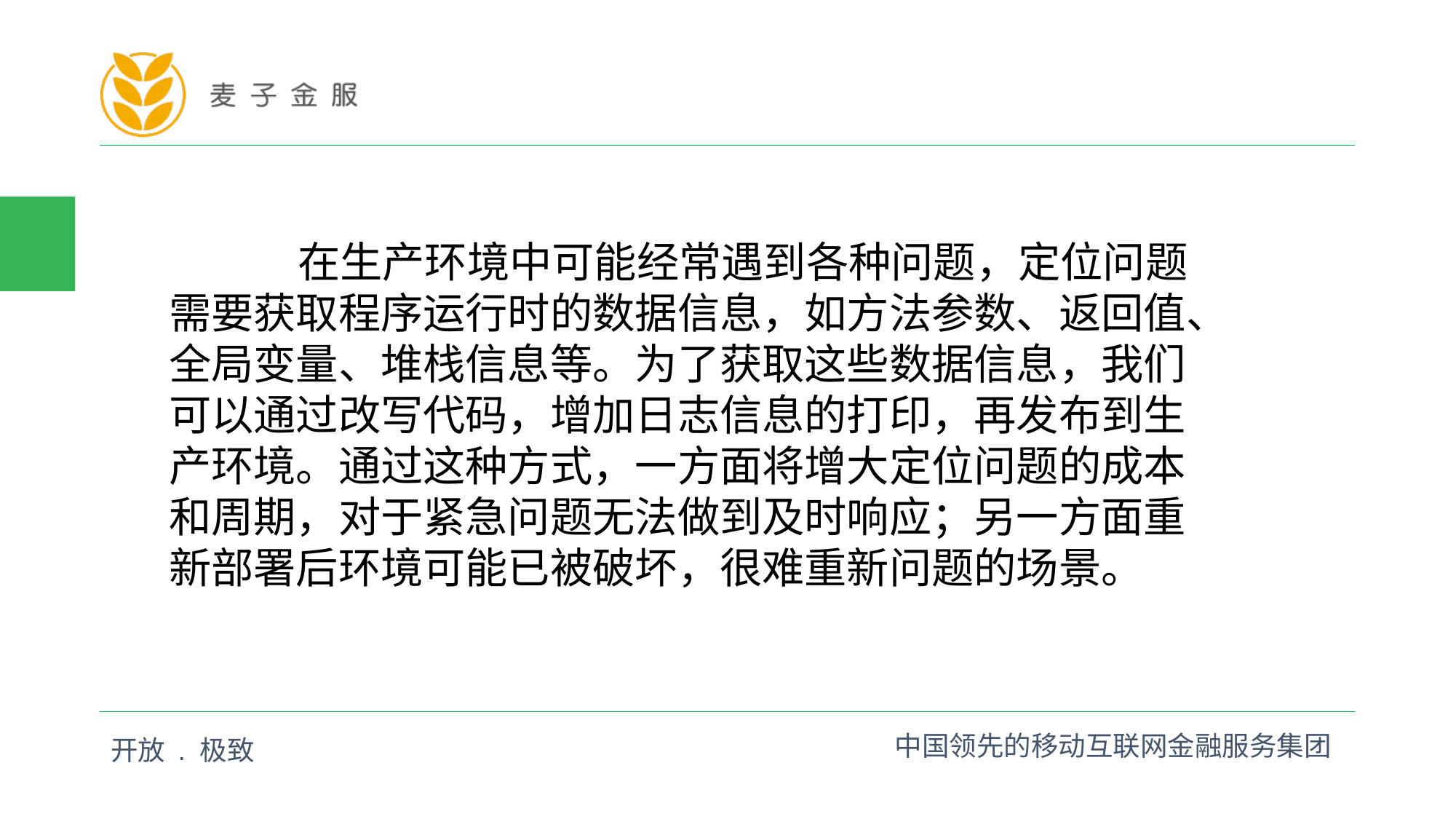

在生产环境中可能经常遇到各种问题，定位问题需要获取程序运行时的数据信息，如方法参数、返回值、全局变量、堆栈信息等。为了获取这些数据信息，我们可以通过改写代码，增加日志信息的打印，再发布到生产环境。通过这种方式，一方面将增大定位问题的成本和周期，对于紧急问题无法做到及时响应；另一方面重新部署后环境可能已被破坏，很难重新问题的场景。